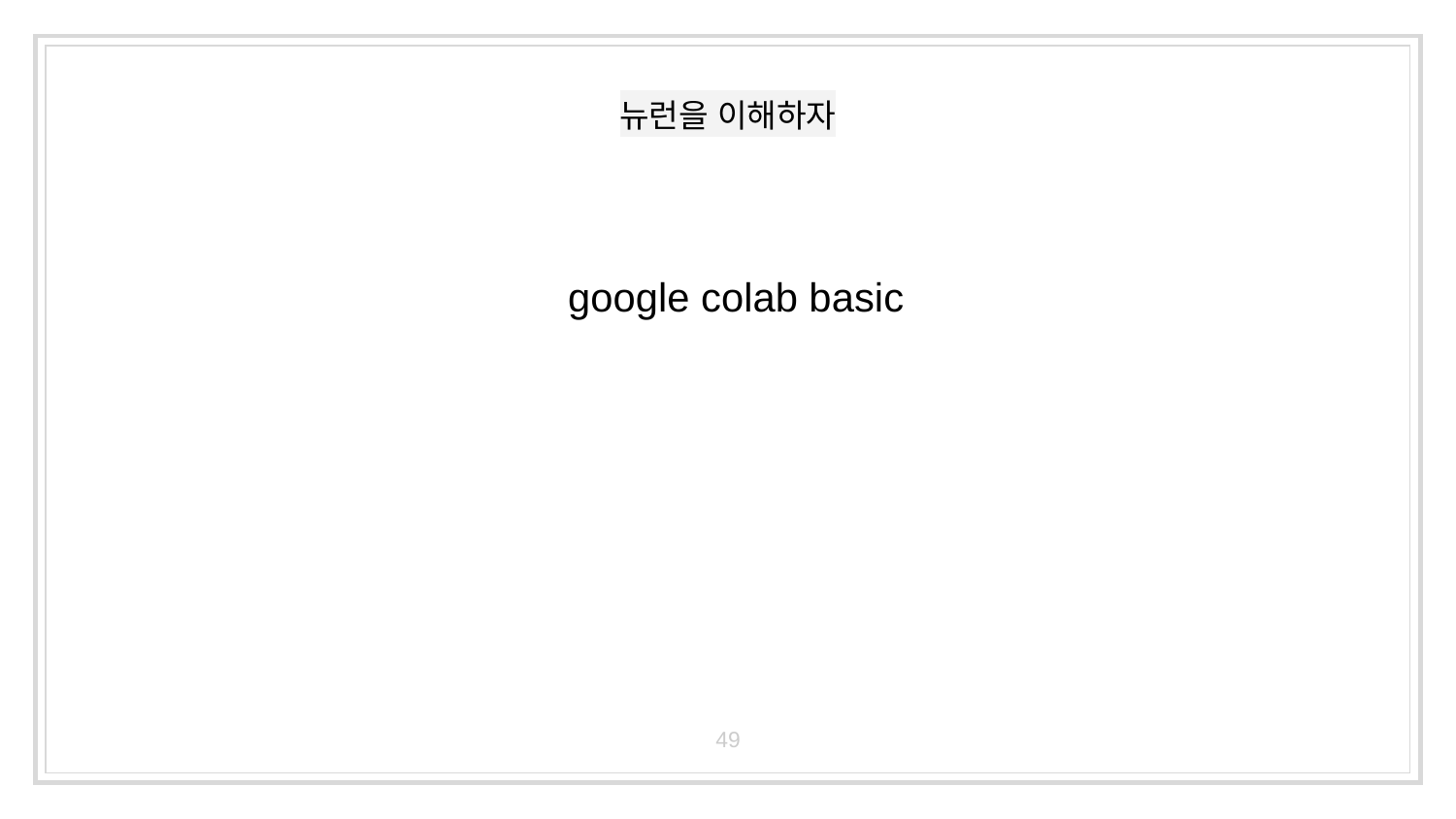

# 뉴런을 이해하자
google colab basic

49